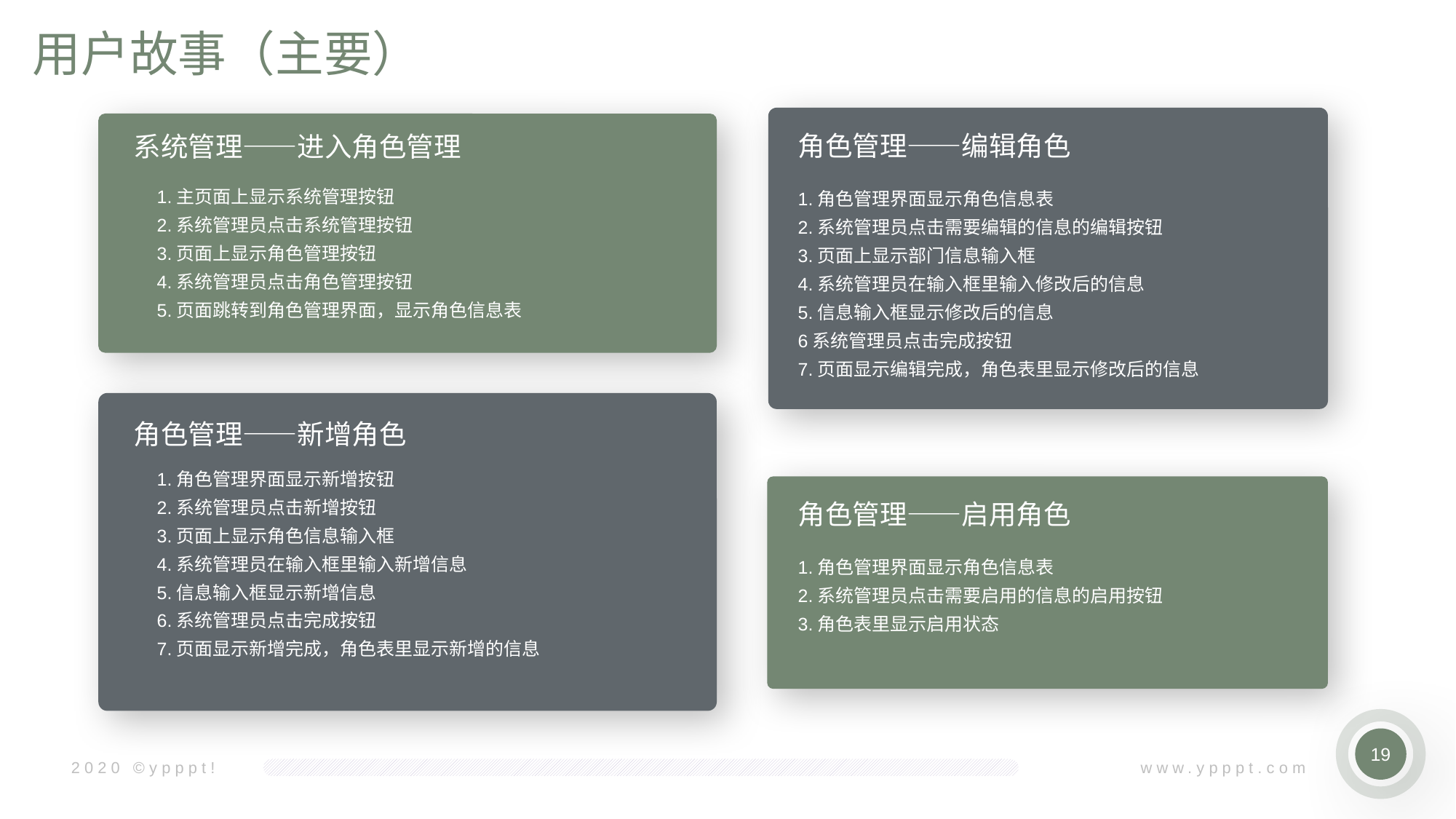

用户故事（主要）

角色管理——编辑角色
系统管理——进入角色管理
1.主页面上显示系统管理按钮
2.系统管理员点击系统管理按钮
3.页面上显示角色管理按钮
4.系统管理员点击角色管理按钮
5.页面跳转到角色管理界面，显示角色信息表
1.角色管理界面显示角色信息表
2.系统管理员点击需要编辑的信息的编辑按钮
3.页面上显示部门信息输入框
4.系统管理员在输入框里输入修改后的信息
5.信息输入框显示修改后的信息
6系统管理员点击完成按钮
7.页面显示编辑完成，角色表里显示修改后的信息

角色管理——新增角色
1.角色管理界面显示新增按钮
2.系统管理员点击新增按钮
3.页面上显示角色信息输入框
4.系统管理员在输入框里输入新增信息
5.信息输入框显示新增信息
6.系统管理员点击完成按钮
7.页面显示新增完成，角色表里显示新增的信息

角色管理——启用角色
1.角色管理界面显示角色信息表
2.系统管理员点击需要启用的信息的启用按钮
3.角色表里显示启用状态

19
2020 ©ypppt!
www.ypppt.com